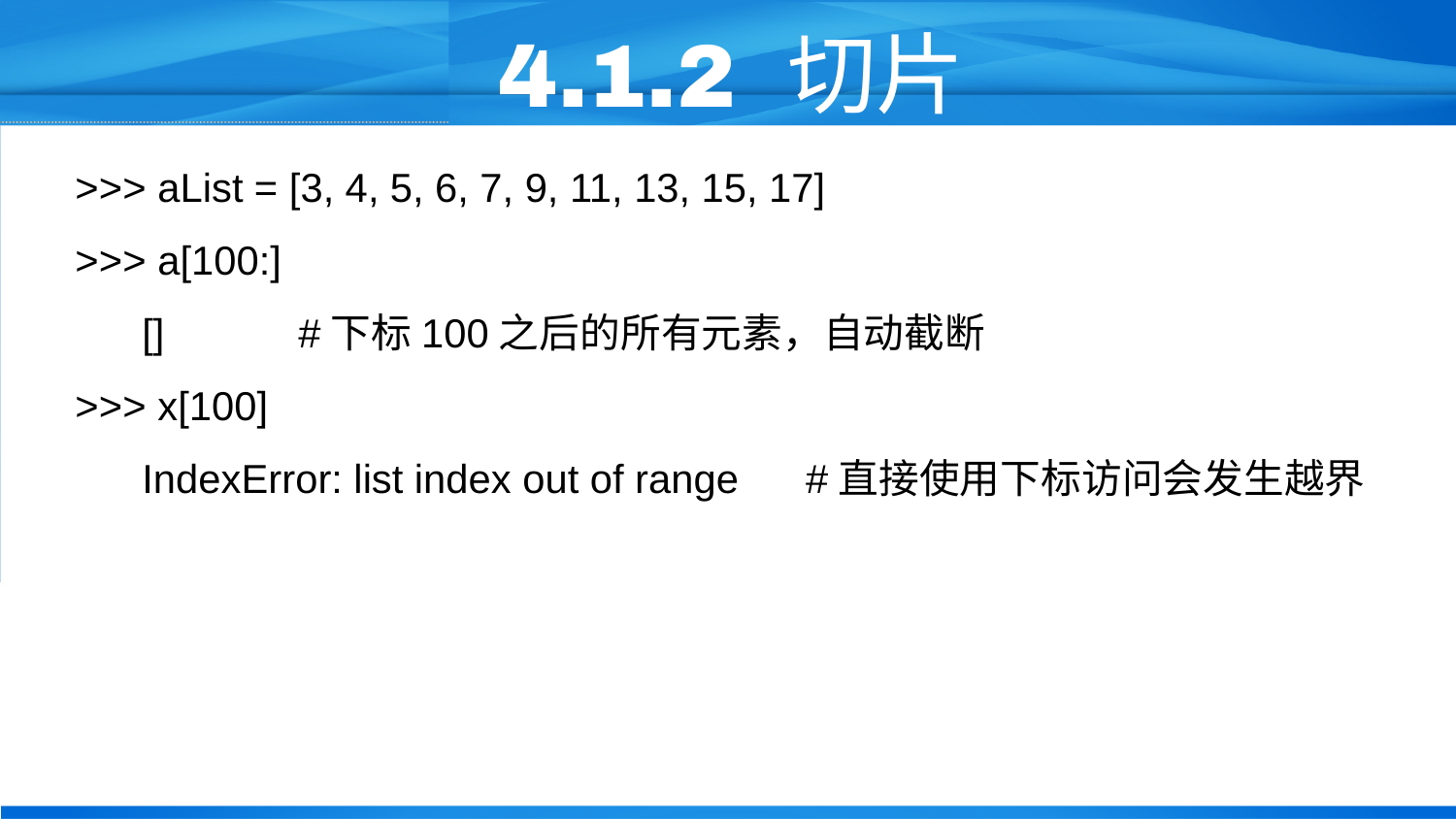

# 4.1.2 切片
>>> aList = [3, 4, 5, 6, 7, 9, 11, 13, 15, 17]
>>> a[100:]
      []            #下标100之后的所有元素，自动截断
>>> x[100]
      IndexError: list index out of range      #直接使用下标访问会发生越界